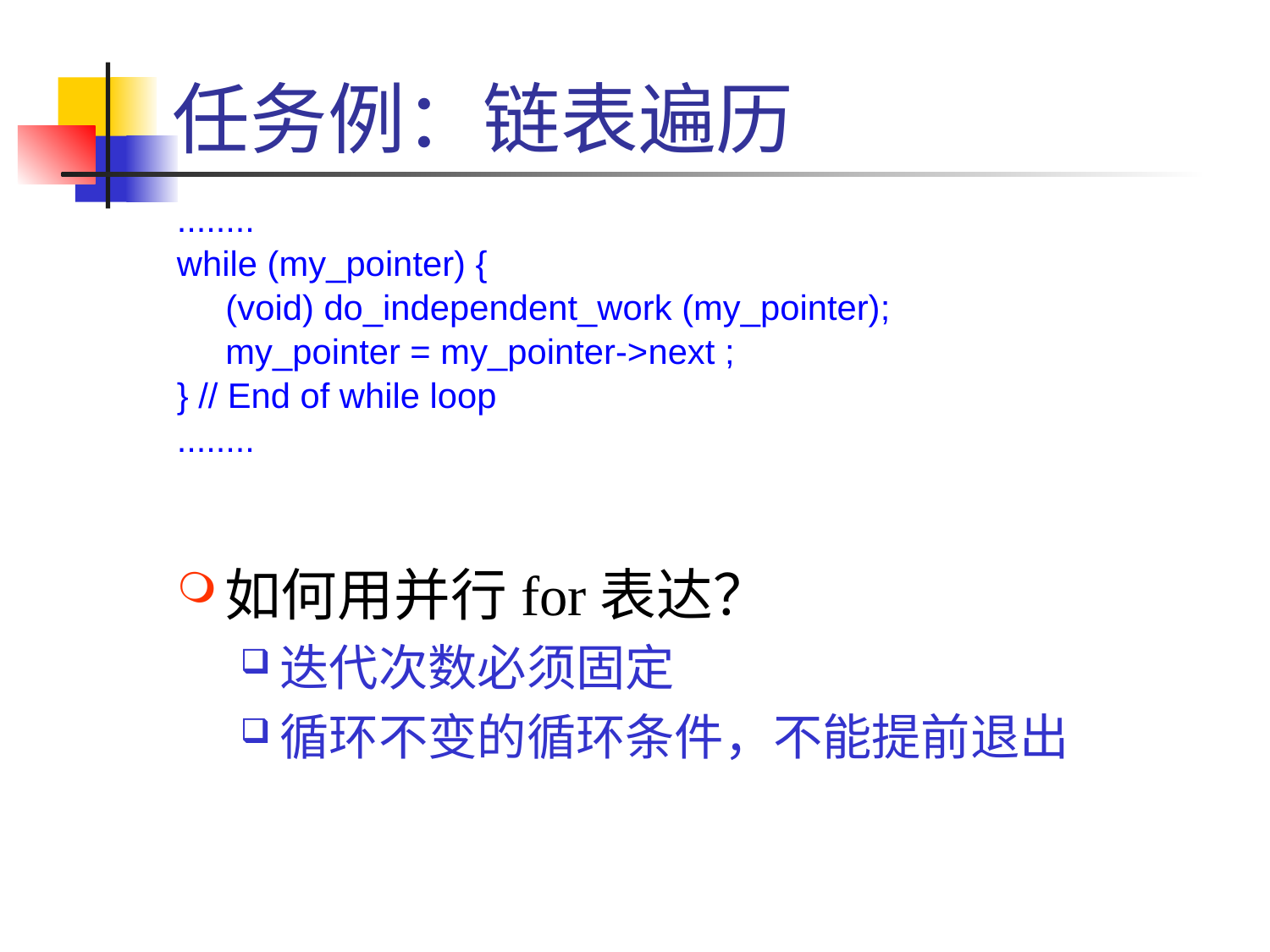

# 任务例：链表遍历
........
while (my_pointer) {
     (void) do_independent_work (my_pointer);
     my_pointer = my_pointer->next ;
} // End of while loop
........

如何用并行for表达？
迭代次数必须固定
循环不变的循环条件，不能提前退出